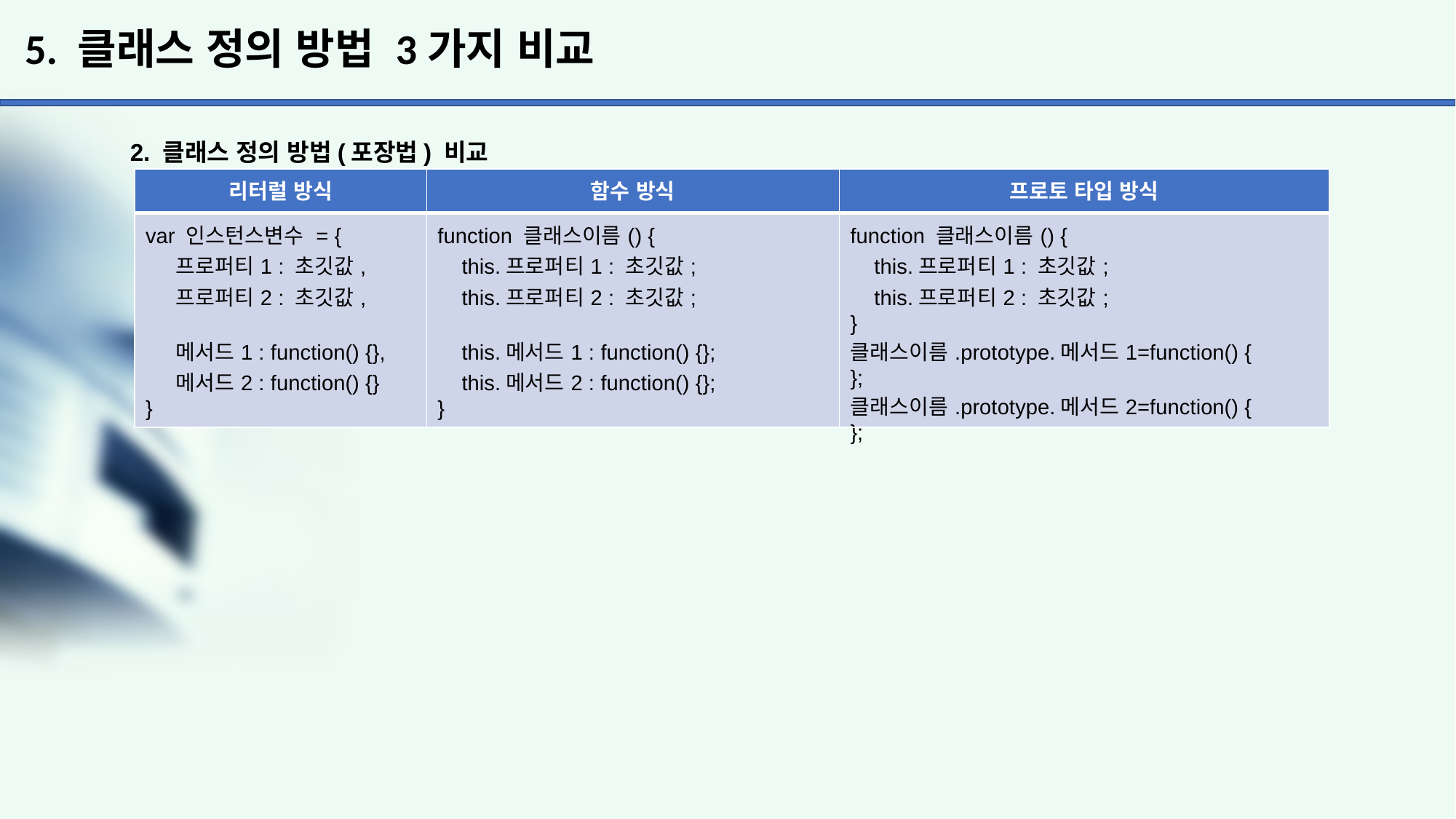

# 5. 클래스 정의 방법 3가지 비교
2. 클래스 정의 방법(포장법) 비교

| 리터럴 방식 | 함수 방식 | 프로토 타입 방식 |
| --- | --- | --- |
| var 인스턴스변수 = { 프로퍼티1 : 초깃값, 프로퍼티2 : 초깃값, 메서드1 : function() {}, 메서드2 : function() {} } | function 클래스이름() { this.프로퍼티1 : 초깃값; this.프로퍼티2 : 초깃값; this.메서드1 : function() {}; this.메서드2 : function() {}; } | function 클래스이름() { this.프로퍼티1 : 초깃값; this.프로퍼티2 : 초깃값; } 클래스이름.prototype.메서드1=function() { }; 클래스이름.prototype.메서드2=function() { }; |